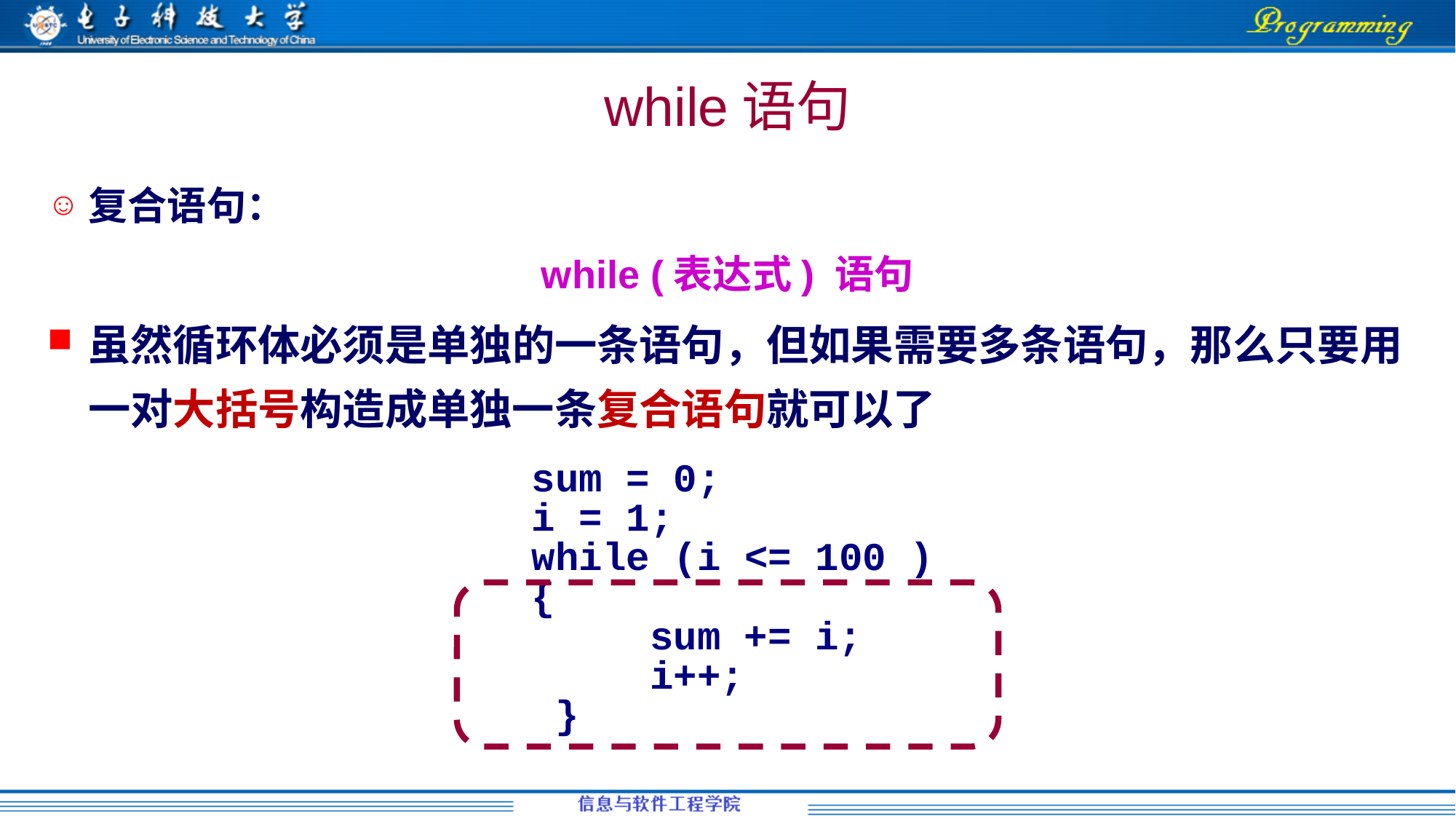

# while语句
复合语句：
while (表达式) 语句
虽然循环体必须是单独的一条语句，但如果需要多条语句，那么只要用一对大括号构造成单独一条复合语句就可以了
sum = 0;
i = 1;
while (i <= 100 )
{
     sum += i;
     i++;
 }